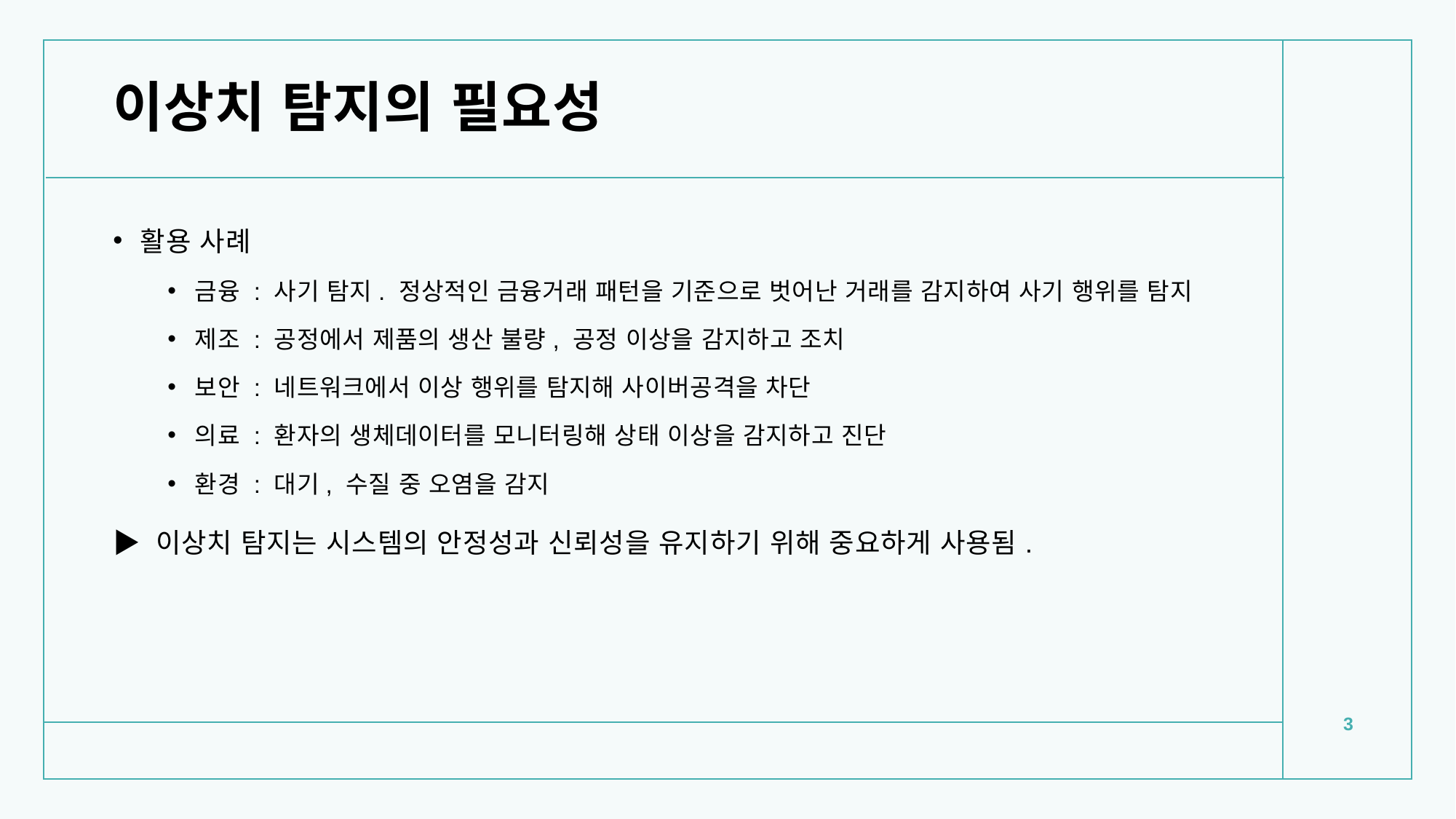

# 이상치 탐지의 필요성
활용 사례
금융 : 사기 탐지. 정상적인 금융거래 패턴을 기준으로 벗어난 거래를 감지하여 사기 행위를 탐지
제조 : 공정에서 제품의 생산 불량, 공정 이상을 감지하고 조치
보안 : 네트워크에서 이상 행위를 탐지해 사이버공격을 차단
의료 : 환자의 생체데이터를 모니터링해 상태 이상을 감지하고 진단
환경 : 대기, 수질 중 오염을 감지
▶ 이상치 탐지는 시스템의 안정성과 신뢰성을 유지하기 위해 중요하게 사용됨.
3